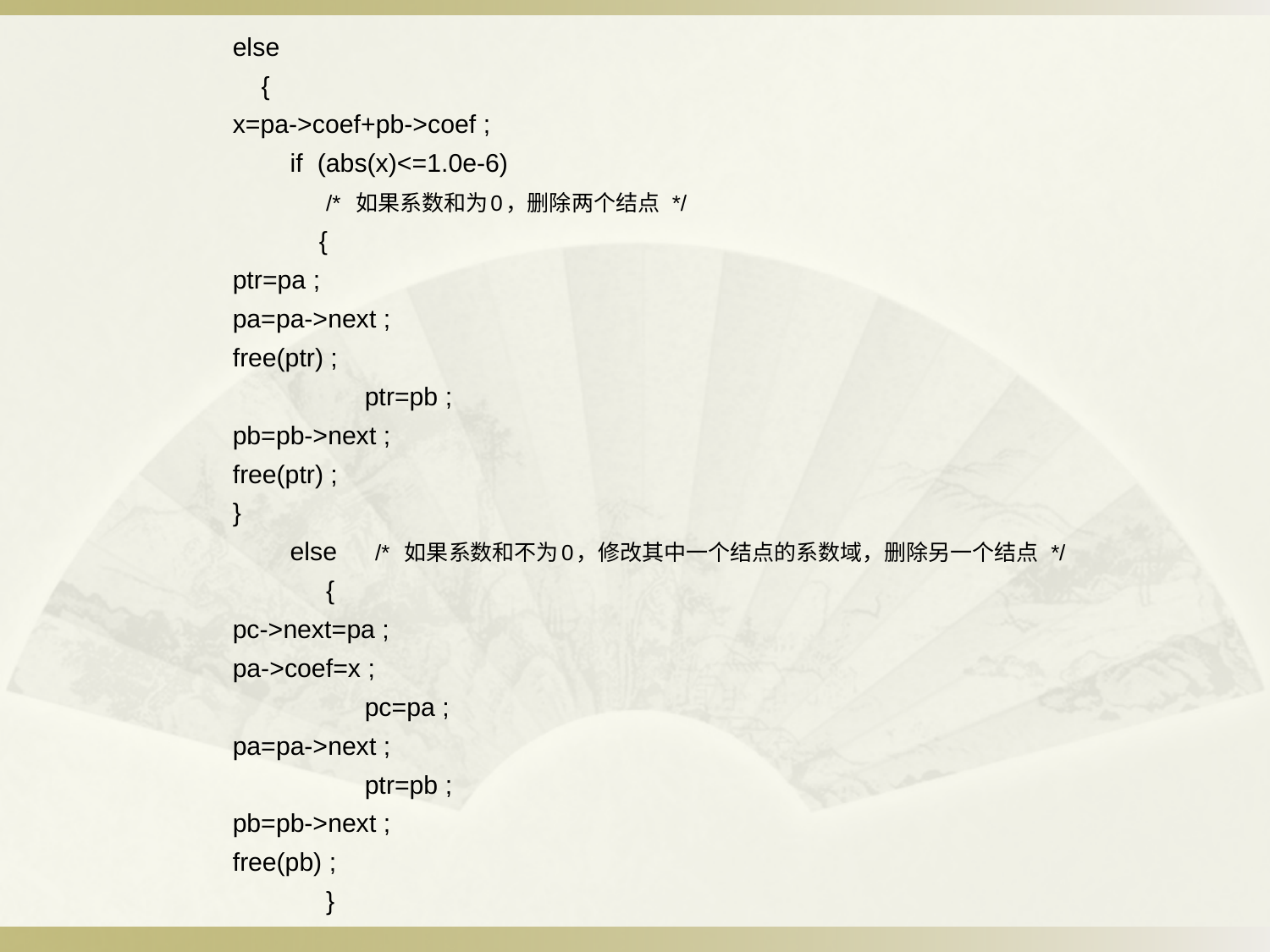

# else
    {
		x=pa->coef+pb->coef ;
        if  (abs(x)<=1.0e-6)
             /*  如果系数和为0，删除两个结点  */
            {
			ptr=pa ;
			pa=pa->next ;
			free(ptr) ;
                	ptr=pb ;
			pb=pb->next ;
			free(ptr) ;
		}
        else      /*  如果系数和不为0，修改其中一个结点的系数域，删除另一个结点  */
             {
			pc->next=pa ;
			pa->coef=x ;
                 	pc=pa ;
			pa=pa->next ;
                 	ptr=pb ;
			pb=pb->next ;
			free(pb) ;
             }